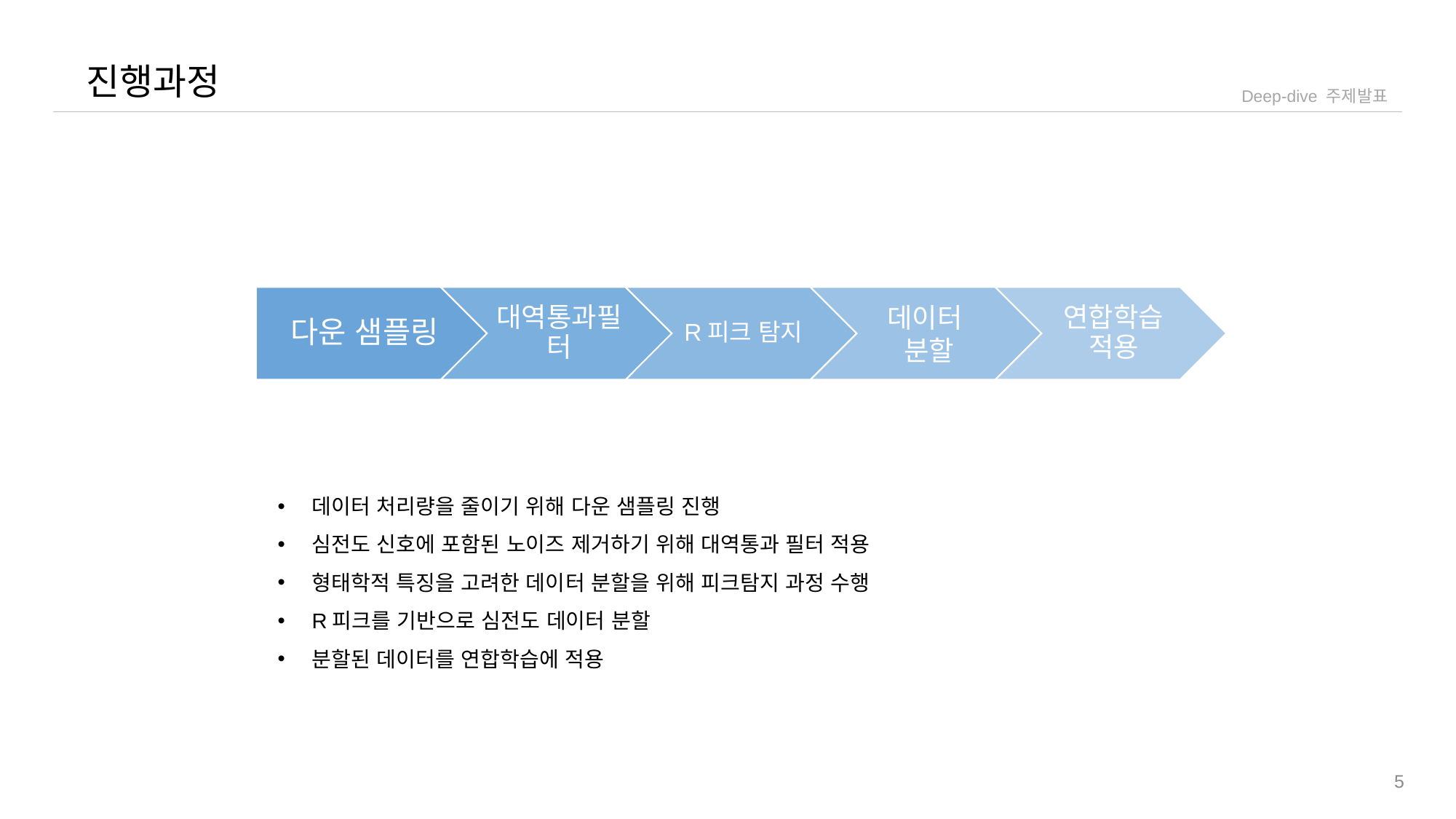

진행과정
Deep-dive 주제발표
다운 샘플링
대역통과필터
R피크 탐지
데이터
분할
연합학습 적용
데이터 처리량을 줄이기 위해 다운 샘플링 진행
심전도 신호에 포함된 노이즈 제거하기 위해 대역통과 필터 적용
형태학적 특징을 고려한 데이터 분할을 위해 피크탐지 과정 수행
R피크를 기반으로 심전도 데이터 분할
분할된 데이터를 연합학습에 적용
5